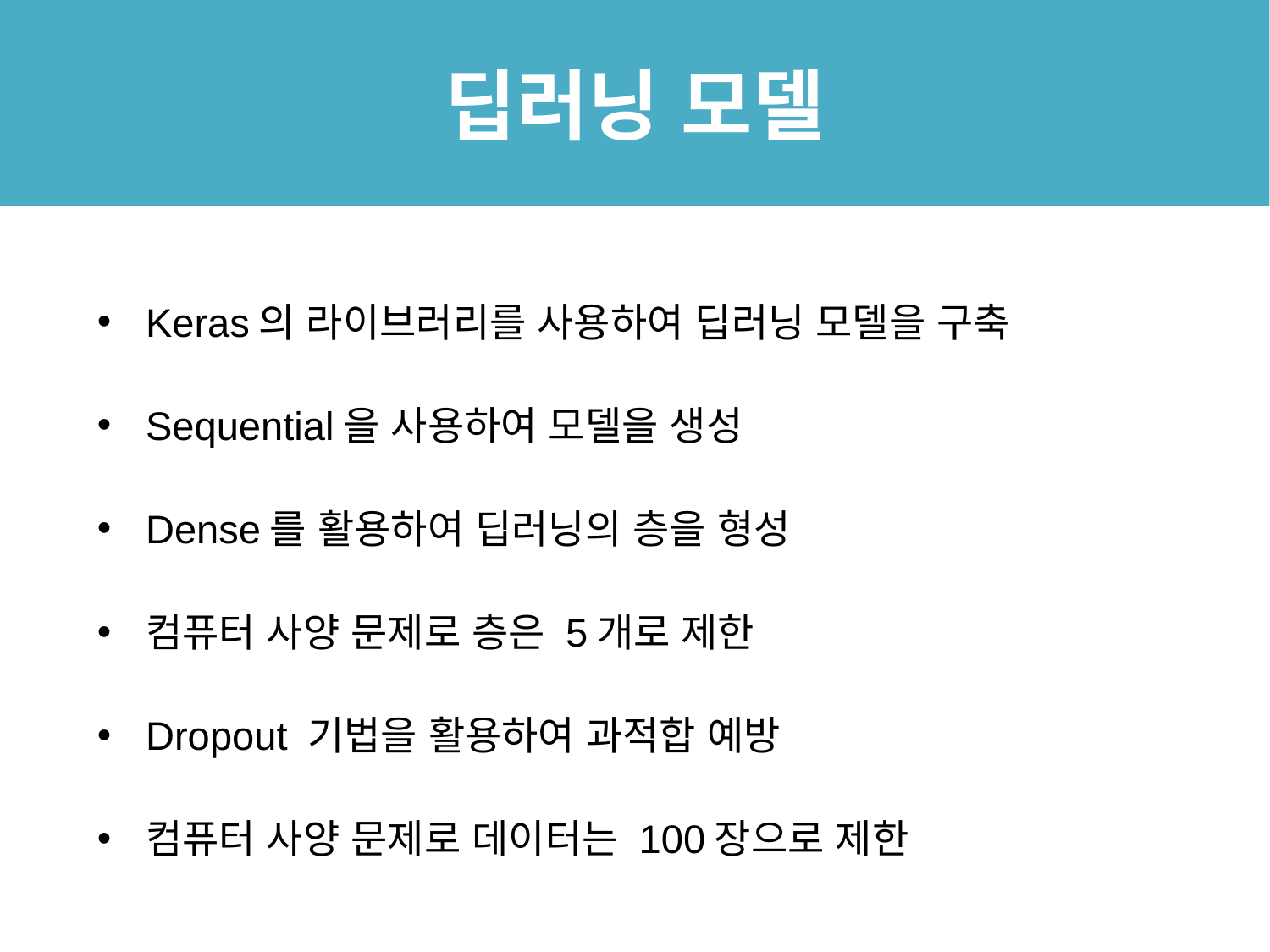

# 딥러닝 모델
Keras의 라이브러리를 사용하여 딥러닝 모델을 구축
Sequential을 사용하여 모델을 생성
Dense를 활용하여 딥러닝의 층을 형성
컴퓨터 사양 문제로 층은 5개로 제한
Dropout 기법을 활용하여 과적합 예방
컴퓨터 사양 문제로 데이터는 100장으로 제한